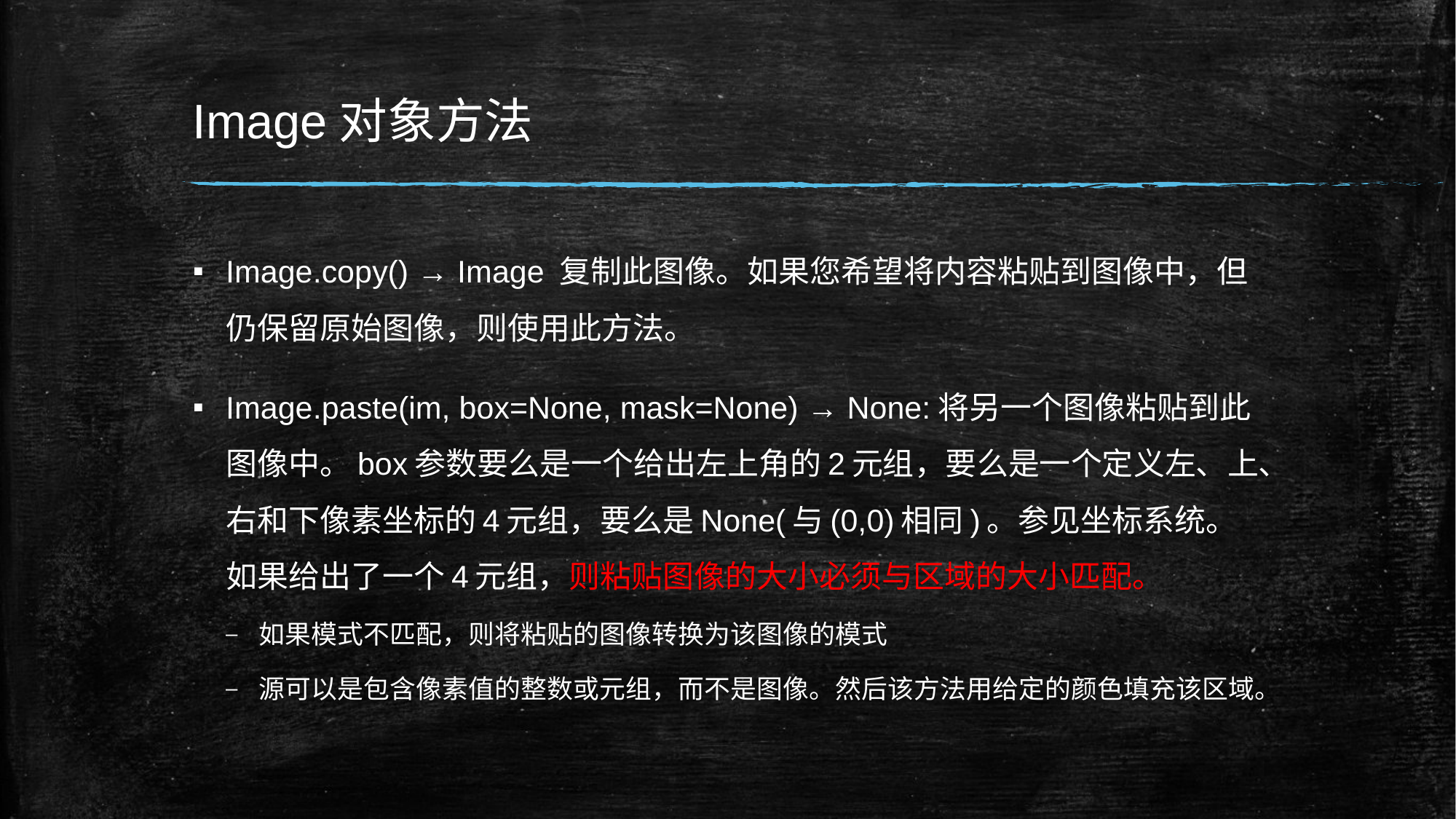

# Image对象方法
Image.copy() → Image 复制此图像。如果您希望将内容粘贴到图像中，但仍保留原始图像，则使用此方法。
Image.paste(im, box=None, mask=None) → None:将另一个图像粘贴到此图像中。box参数要么是一个给出左上角的2元组，要么是一个定义左、上、右和下像素坐标的4元组，要么是None(与(0,0)相同)。参见坐标系统。如果给出了一个4元组，则粘贴图像的大小必须与区域的大小匹配。
如果模式不匹配，则将粘贴的图像转换为该图像的模式
源可以是包含像素值的整数或元组，而不是图像。然后该方法用给定的颜色填充该区域。